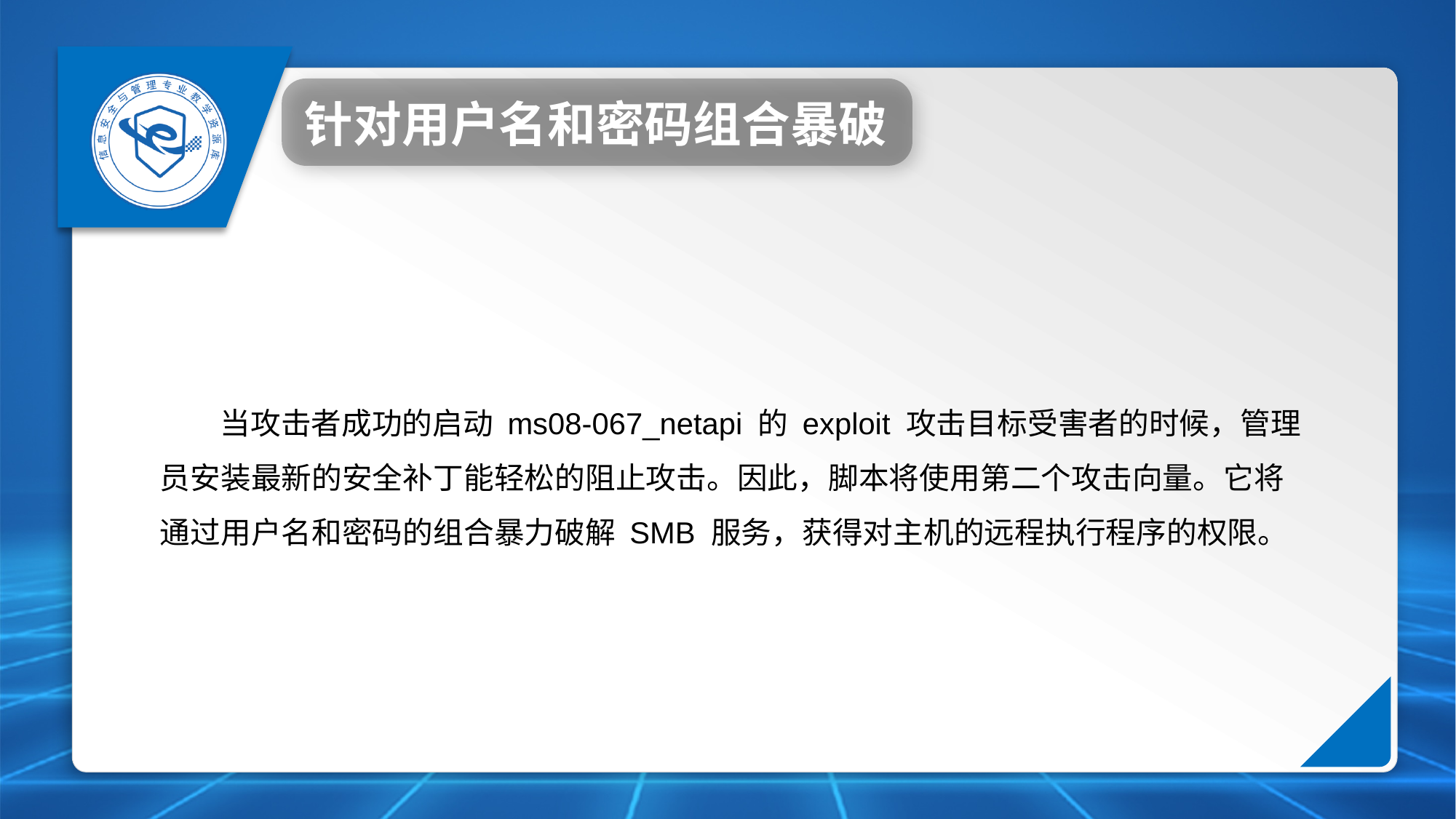

针对用户名和密码组合暴破
当攻击者成功的启动 ms08-067_netapi 的 exploit 攻击目标受害者的时候，管理员安装最新的安全补丁能轻松的阻止攻击。因此，脚本将使用第二个攻击向量。它将通过用户名和密码的组合暴力破解 SMB 服务，获得对主机的远程执行程序的权限。